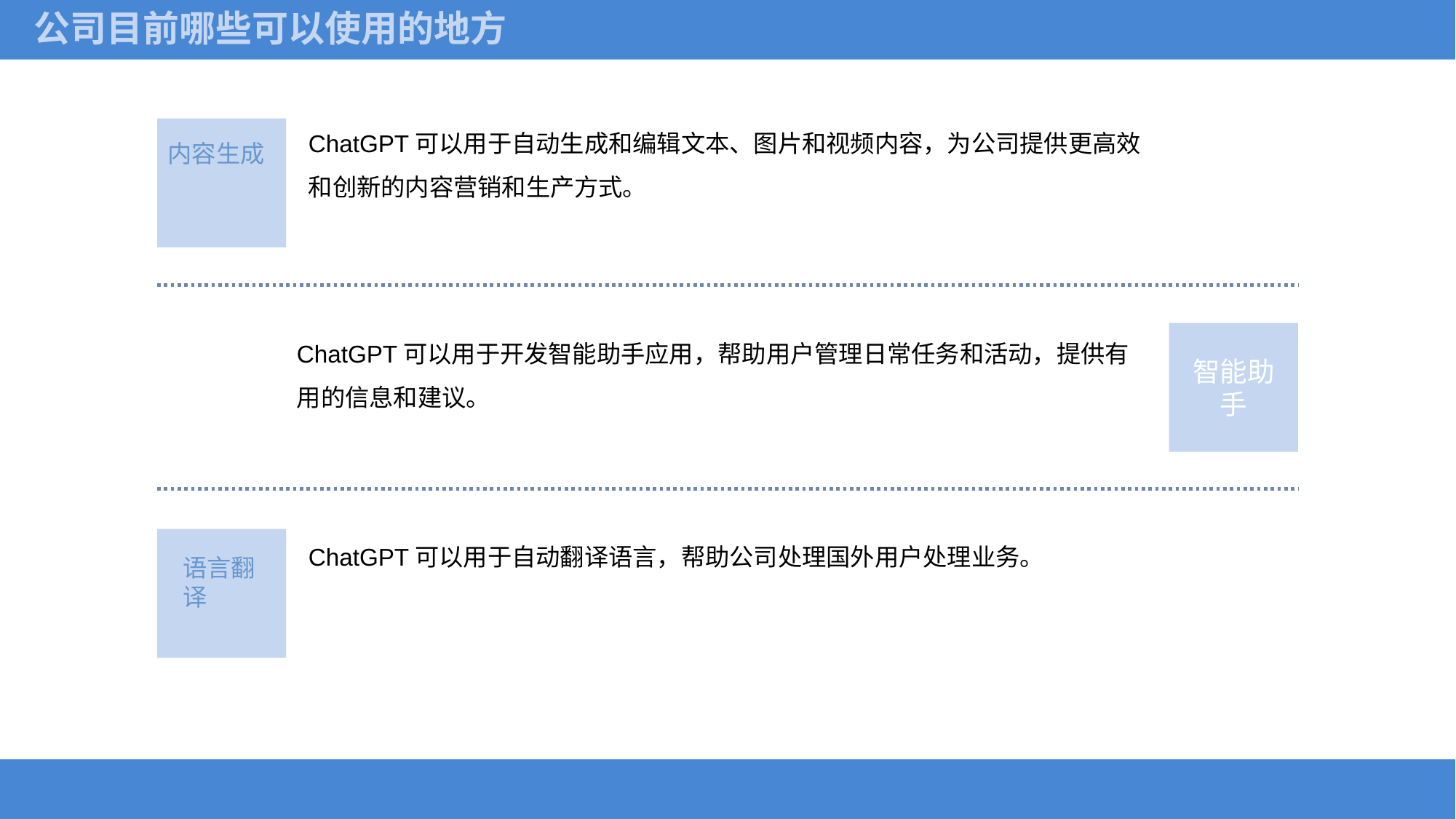

公司目前哪些可以使用的地方
ChatGPT可以用于自动生成和编辑文本、图片和视频内容，为公司提供更高效和创新的内容营销和生产方式。

内容生成
ChatGPT可以用于开发智能助手应用，帮助用户管理日常任务和活动，提供有用的信息和建议。
智能助手
ChatGPT可以用于自动翻译语言，帮助公司处理国外用户处理业务。

语言翻译